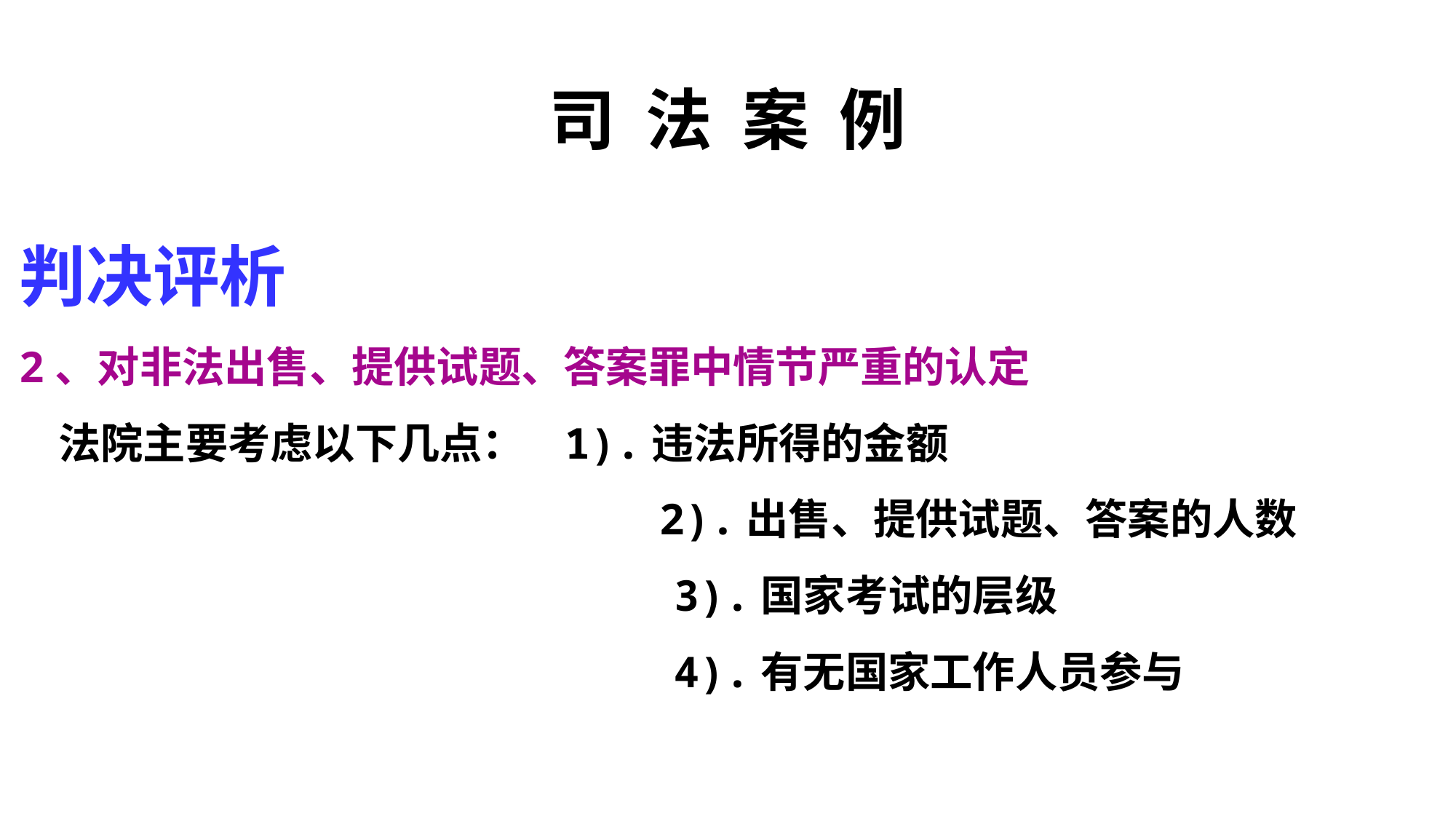

# 司  法  案  例
判决评析
2、对非法出售、提供试题、答案罪中情节严重的认定
   法院主要考虑以下几点：	1).违法所得的金额
                       2).出售、提供试题、答案的人数
                         	3).国家考试的层级
                         	4).有无国家工作人员参与